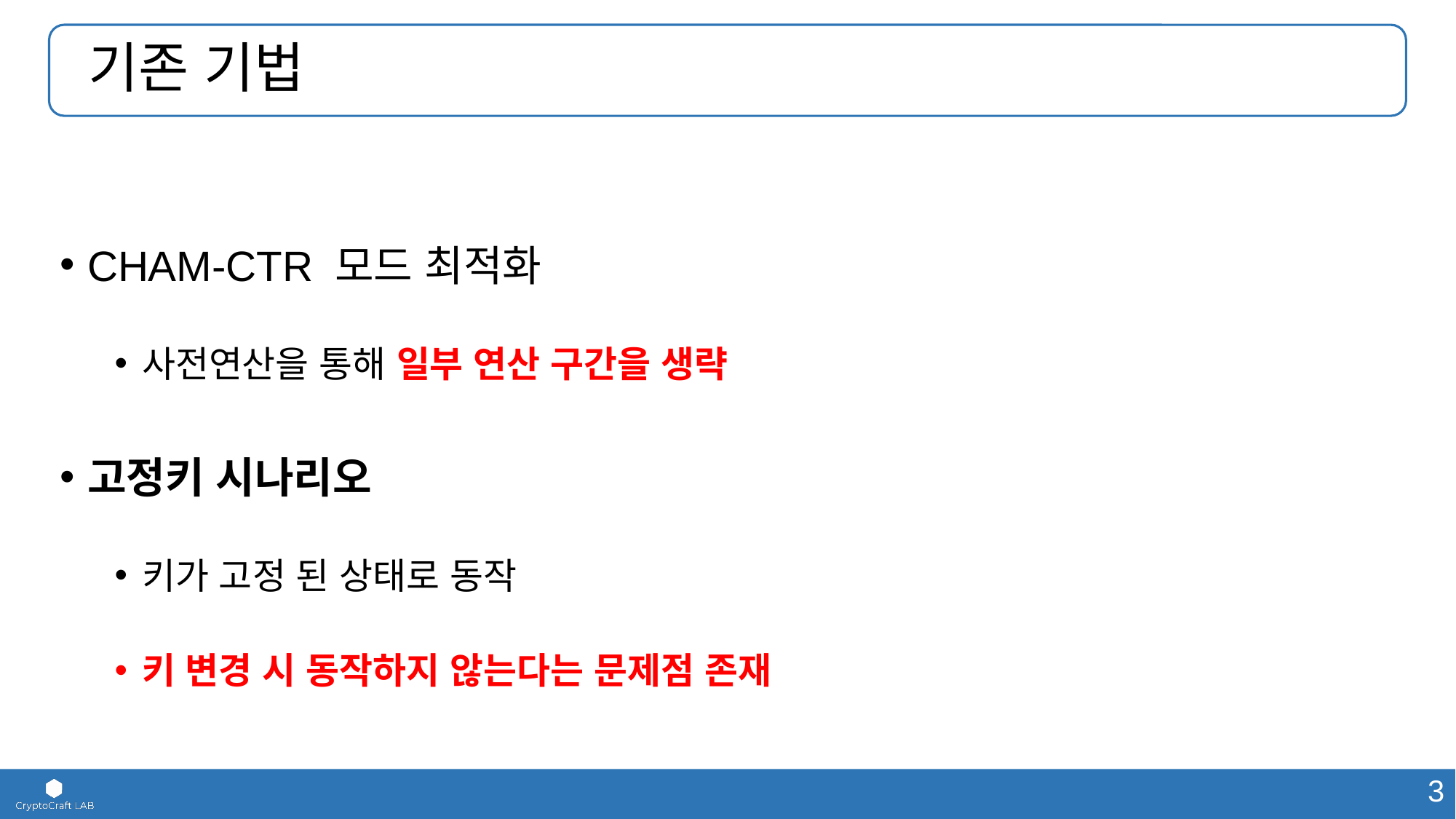

# 기존 기법
CHAM-CTR 모드 최적화
사전연산을 통해 일부 연산 구간을 생략
고정키 시나리오
키가 고정 된 상태로 동작
키 변경 시 동작하지 않는다는 문제점 존재